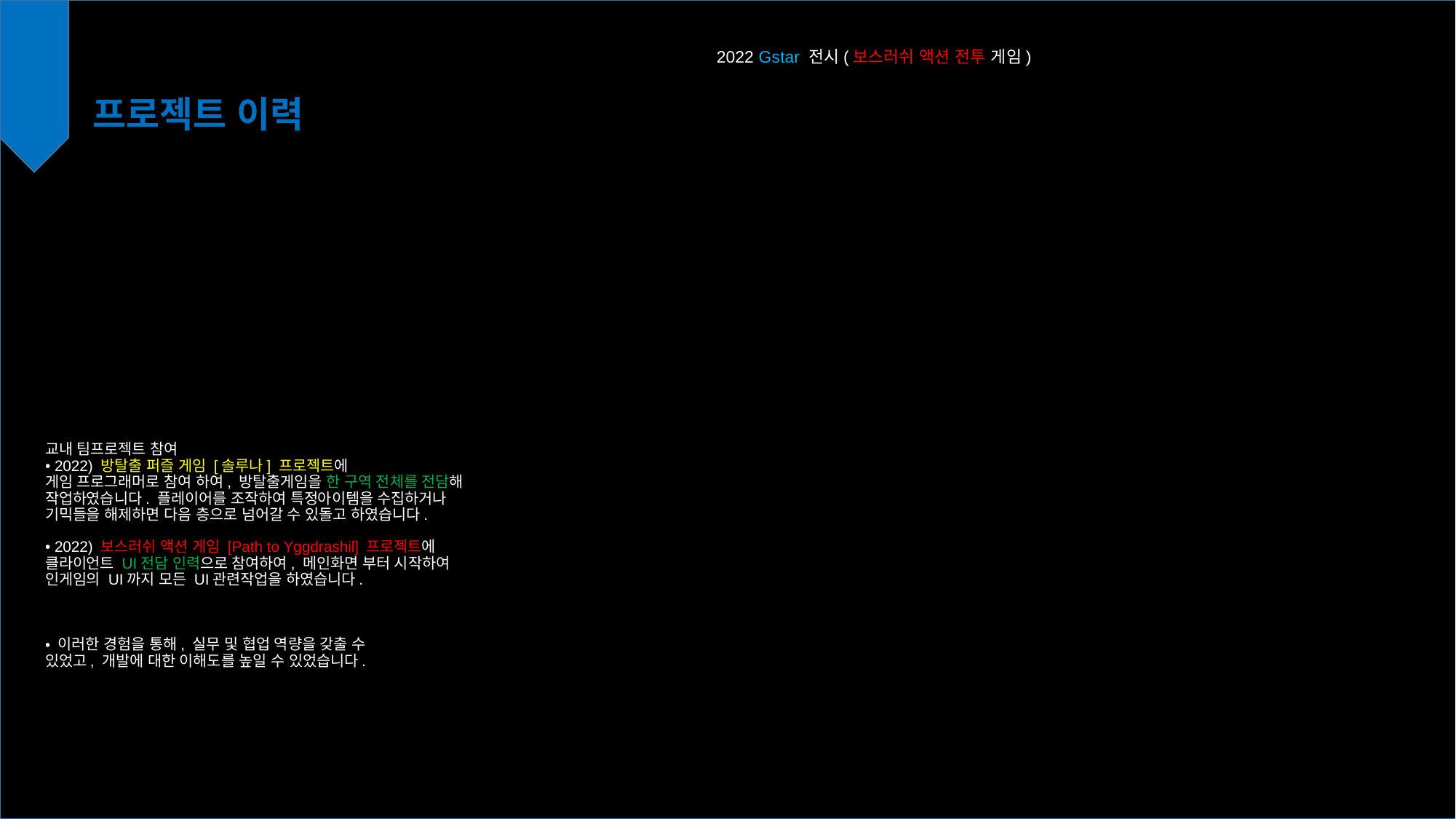

2022 Gstar 전시(보스러쉬 액션 전투 게임)
프로젝트 이력
교내 팀프로젝트 참여
• 2022) 방탈출 퍼즐 게임 [솔루나] 프로젝트에
게임 프로그래머로 참여 하여, 방탈출게임을 한 구역 전체를 전담해 작업하였습니다. 플레이어를 조작하여 특정아이템을 수집하거나 기믹들을 해제하면 다음 층으로 넘어갈 수 있돌고 하였습니다.

• 2022) 보스러쉬 액션 게임 [Path to Yggdrashil] 프로젝트에 클라이언트 UI전담 인력으로 참여하여, 메인화면 부터 시작하여 인게임의 UI까지 모든 UI관련작업을 하였습니다.

• 이러한 경험을 통해, 실무 및 협업 역량을 갖출 수
있었고, 개발에 대한 이해도를 높일 수 있었습니다.